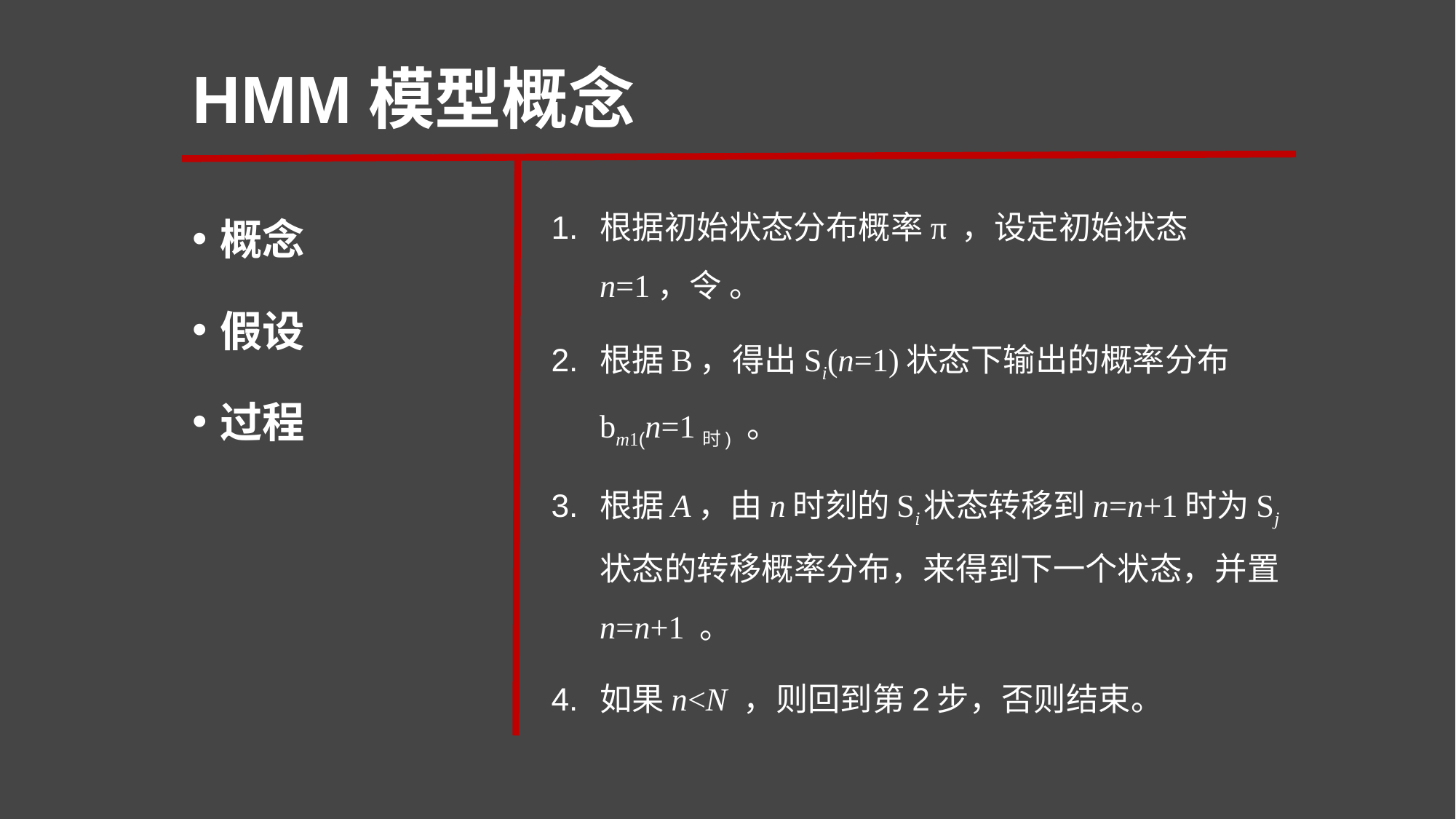

# HMM模型概念
概念
假设
过程

根据初始状态分布概率π ，设定初始状态n=1，令 。
根据B，得出Si(n=1)状态下输出的概率分布bm1(n=1时) 。
根据A，由n时刻的Si状态转移到n=n+1时为Sj 状态的转移概率分布，来得到下一个状态，并置n=n+1 。
如果n<N ，则回到第2步，否则结束。